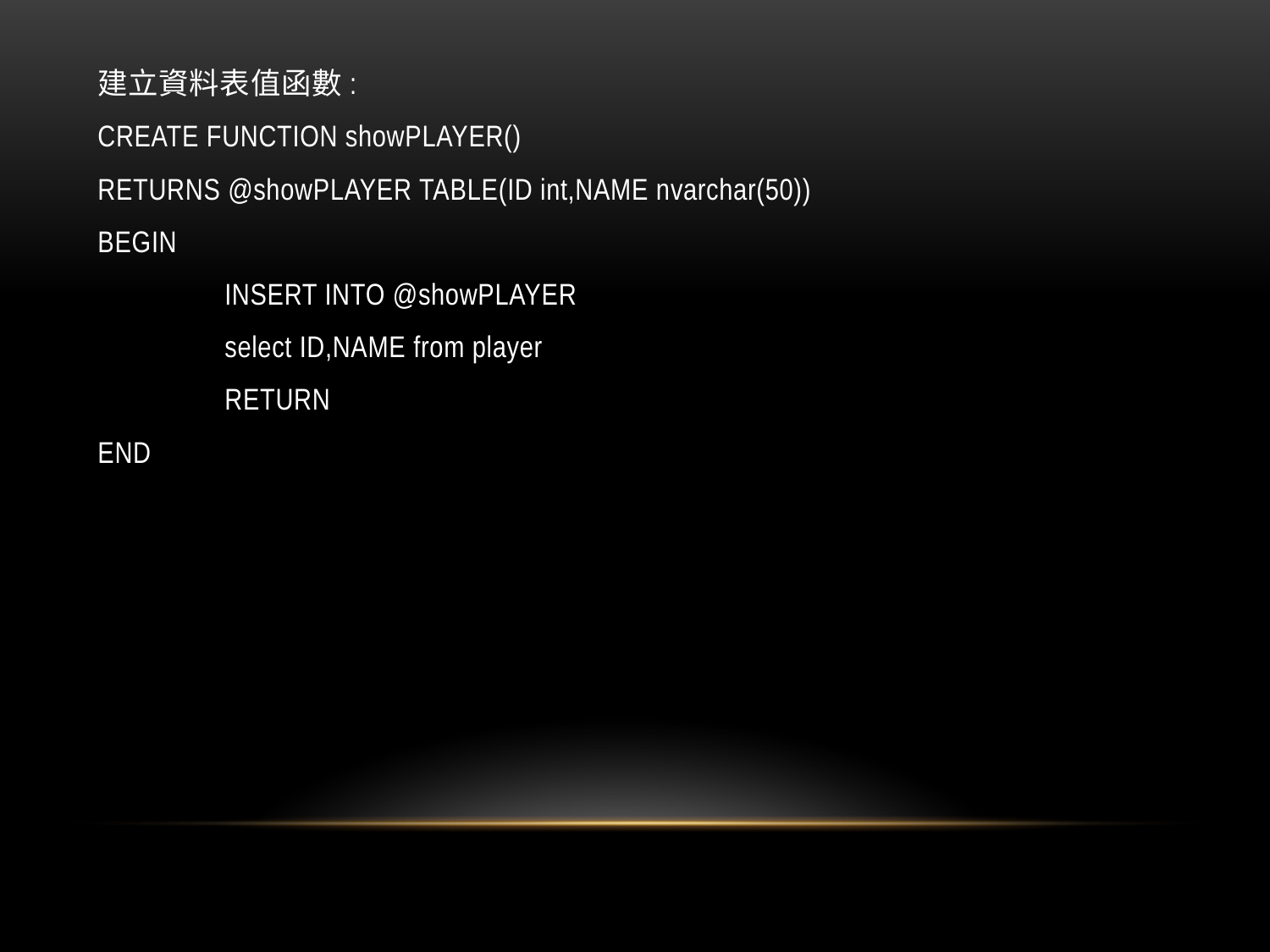

建立資料表值函數:
CREATE FUNCTION showPLAYER()
RETURNS @showPLAYER TABLE(ID int,NAME nvarchar(50))
BEGIN
	INSERT INTO @showPLAYER
	select ID,NAME from player
	RETURN
END